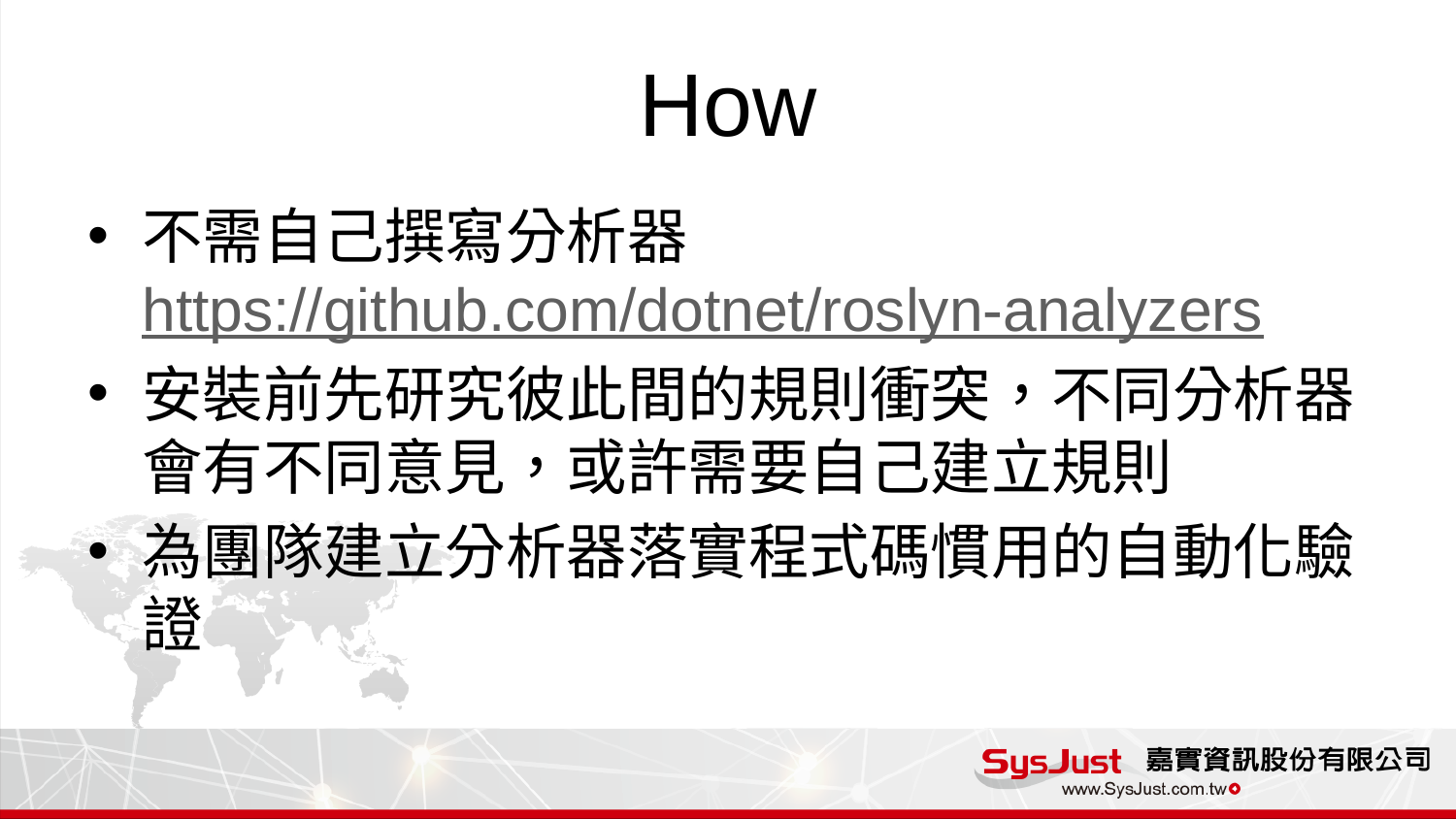

# How
不需自己撰寫分析器
https://github.com/dotnet/roslyn-analyzers
安裝前先研究彼此間的規則衝突，不同分析器會有不同意見，或許需要自己建立規則
為團隊建立分析器落實程式碼慣用的自動化驗證